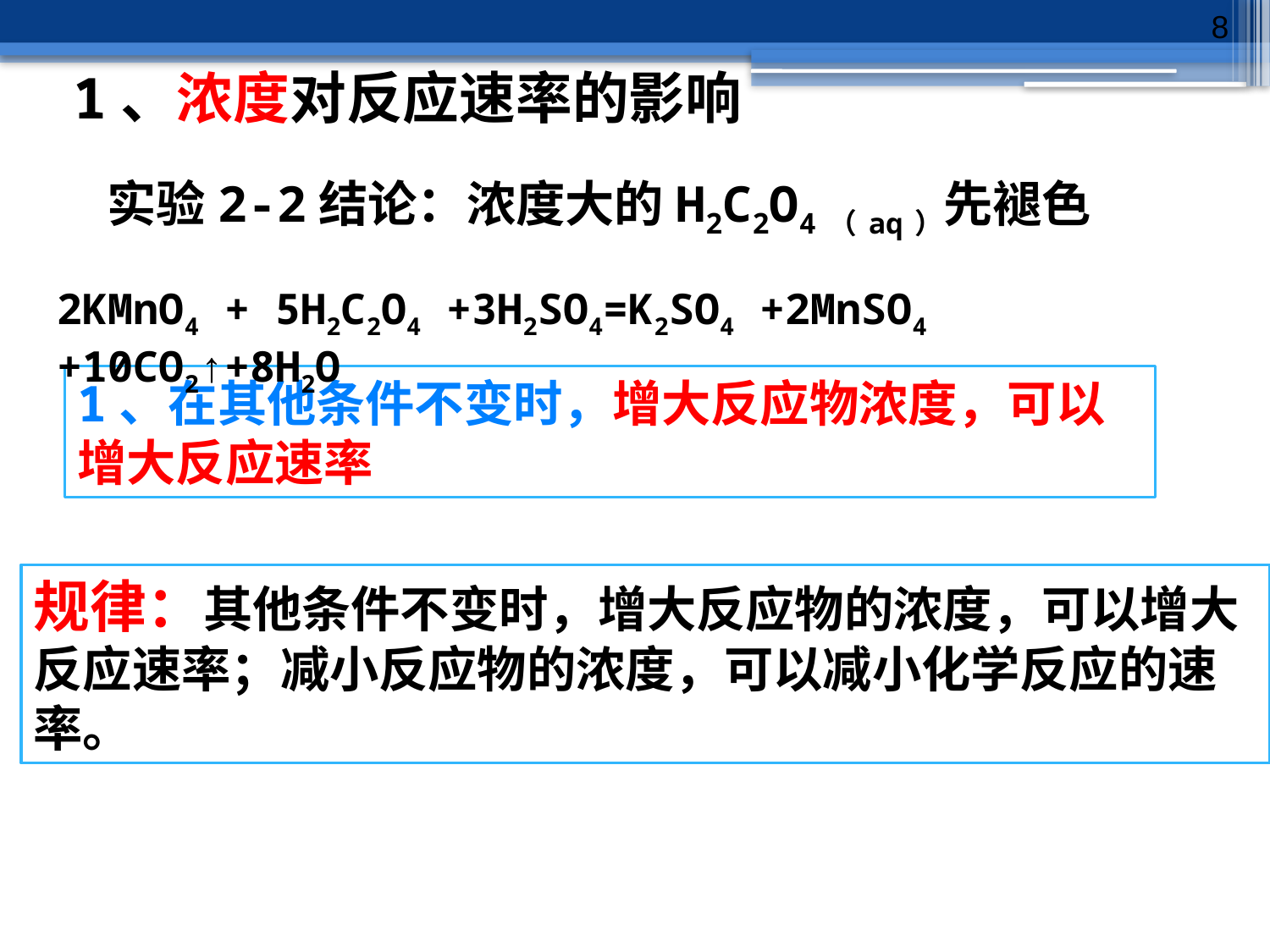

8
1、浓度对反应速率的影响
实验2-2结论：浓度大的H2C2O4（aq）先褪色
2KMnO4 + 5H2C2O4 +3H2SO4=K2SO4 +2MnSO4 +10CO2↑+8H2O
1、在其他条件不变时，增大反应物浓度，可以增大反应速率
规律：其他条件不变时，增大反应物的浓度，可以增大反应速率；减小反应物的浓度，可以减小化学反应的速率。